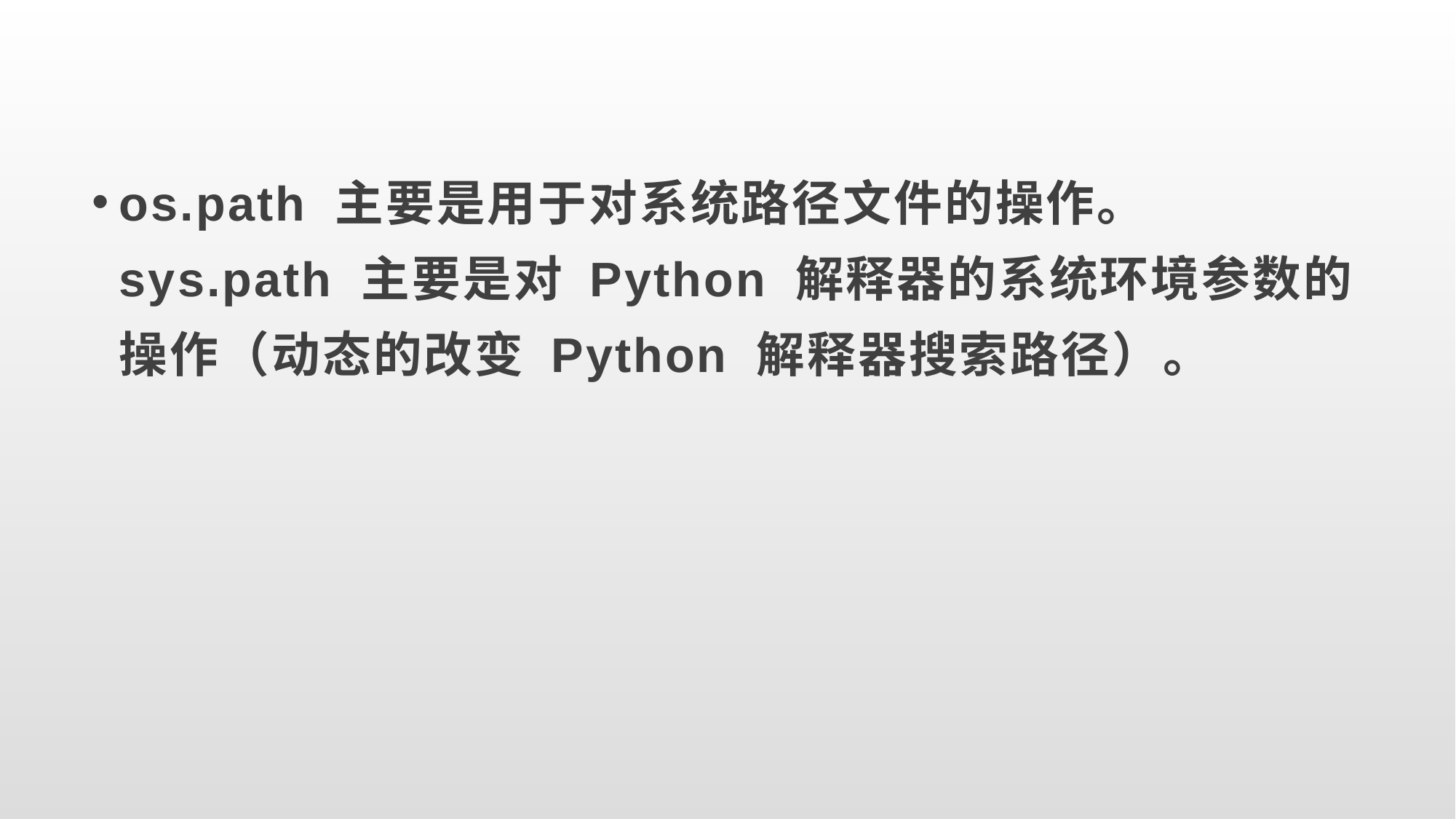

#
os.path 主要是用于对系统路径文件的操作。 sys.path 主要是对 Python 解释器的系统环境参数的操作（动态的改变 Python 解释器搜索路径）。